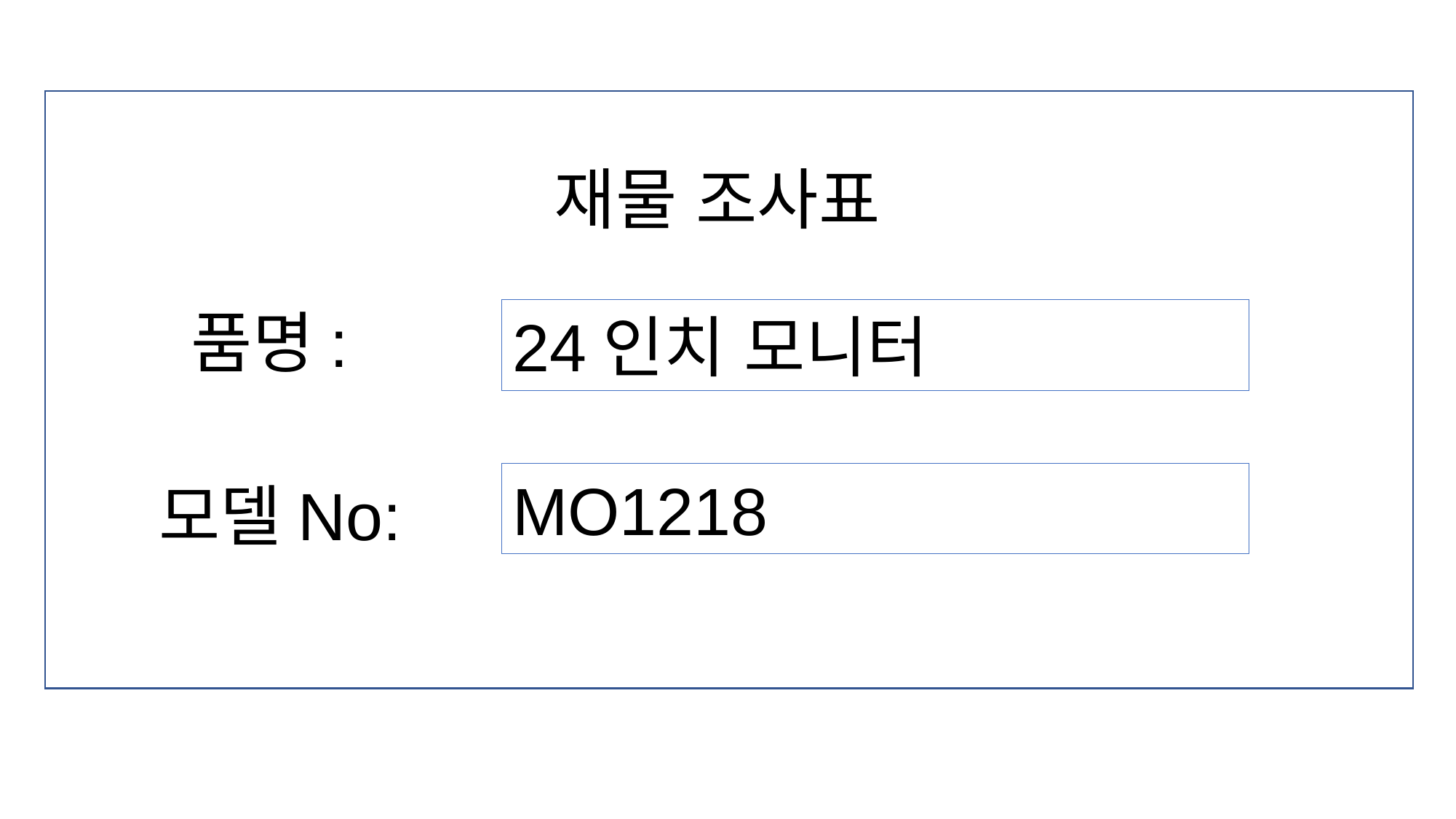

재물 조사표
품명:
24인치 모니터
MO1218
모델No: